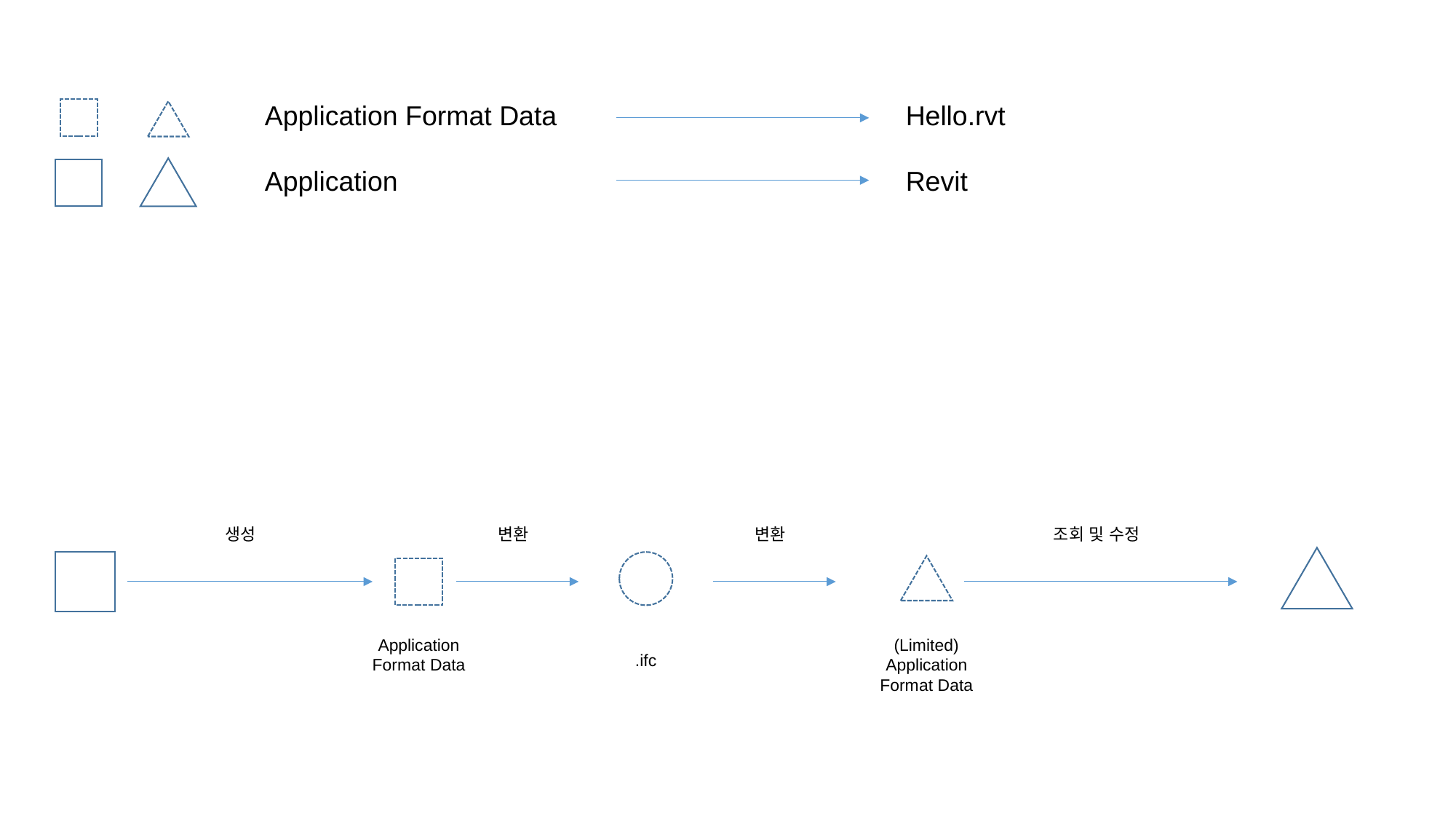

Application Format Data

Application
Hello.rvt

Revit

생성
변환
변환
조회 및 수정

Application Format Data
(Limited)
Application Format Data
.ifc